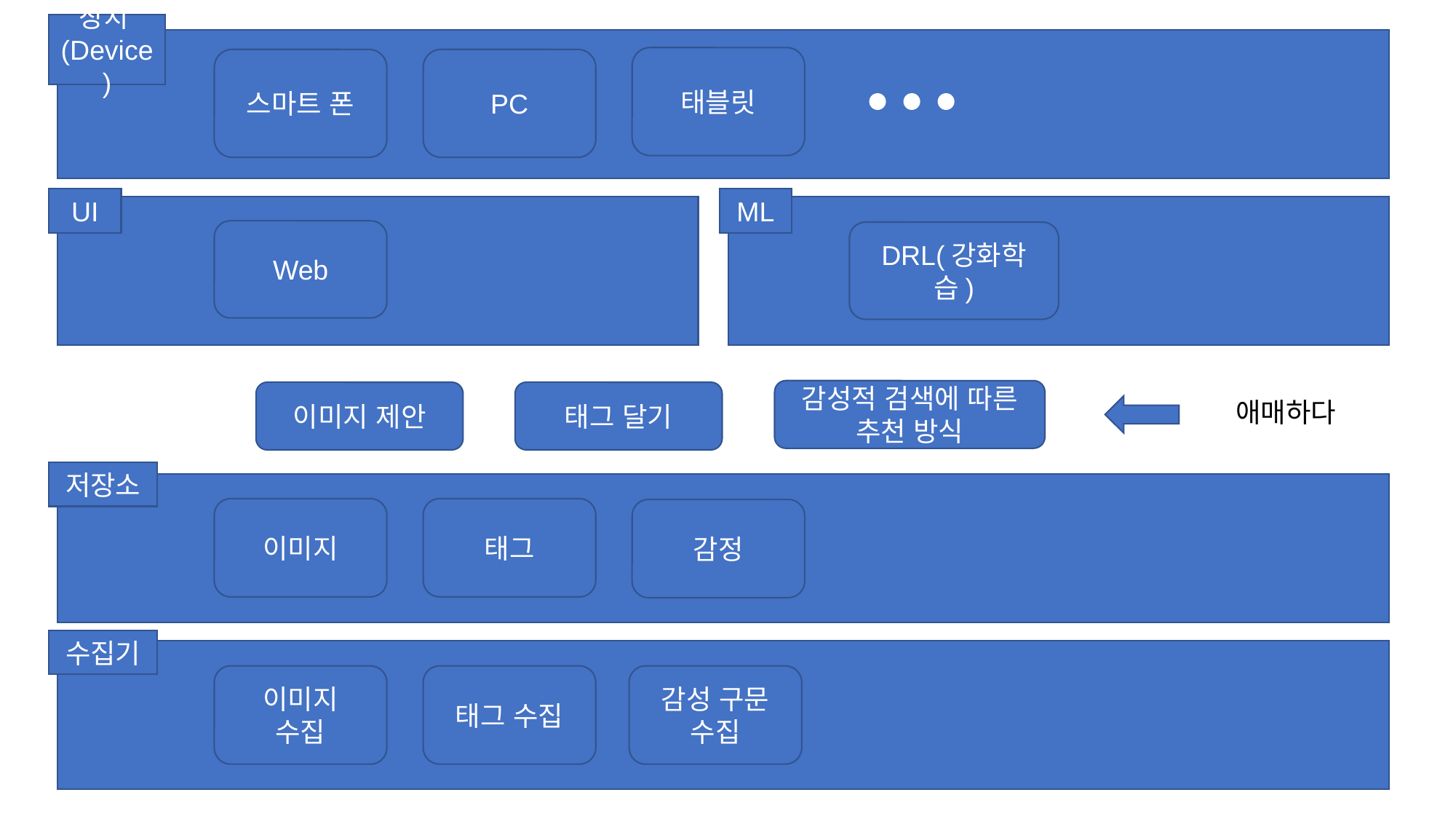

장치(Device)

태블릿
스마트 폰
PC

UI
ML

Web
DRL(강화학습)
감성적 검색에 따른 추천 방식
이미지 제안
태그 달기
애매하다

저장소

이미지
태그
감정
수집기

이미지
수집
태그 수집
감성 구문 수집